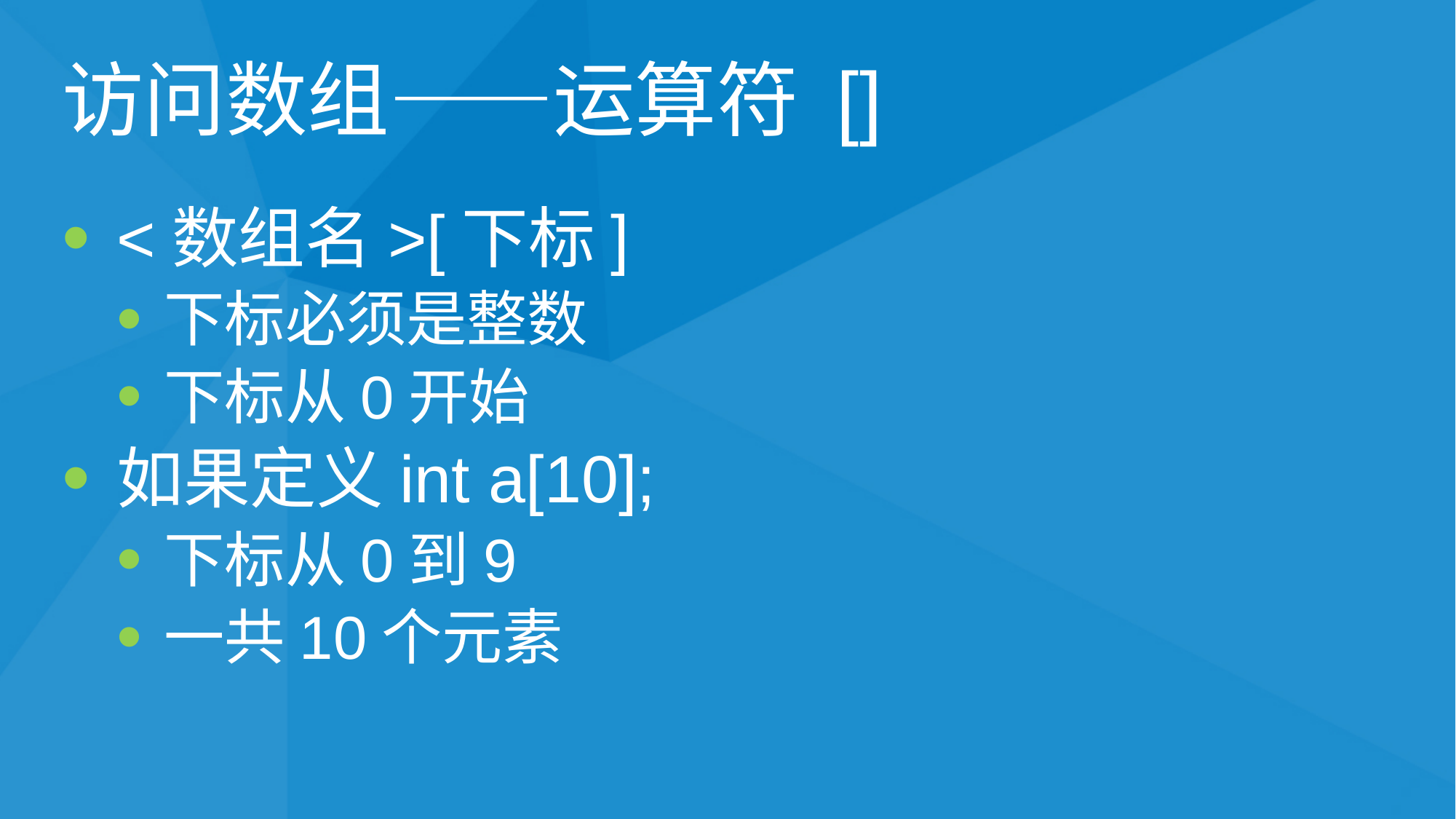

# 访问数组——运算符 []
<数组名>[下标]
下标必须是整数
下标从0开始
如果定义int a[10];
下标从0到9
一共10个元素